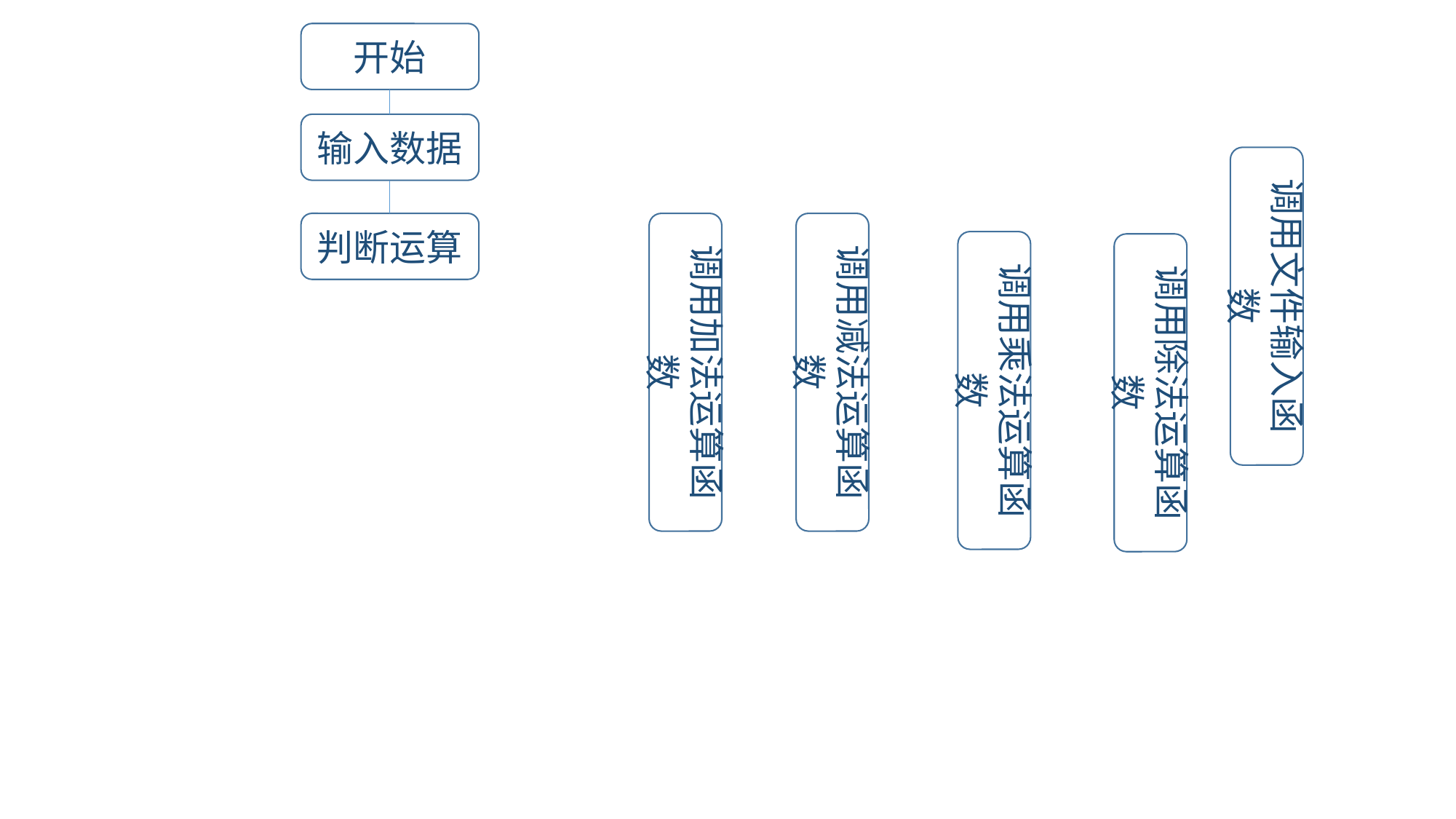

开始
输入数据
调用文件输入函数
判断运算
调用加法运算函数
调用减法运算函数
调用乘法运算函数
调用除法运算函数